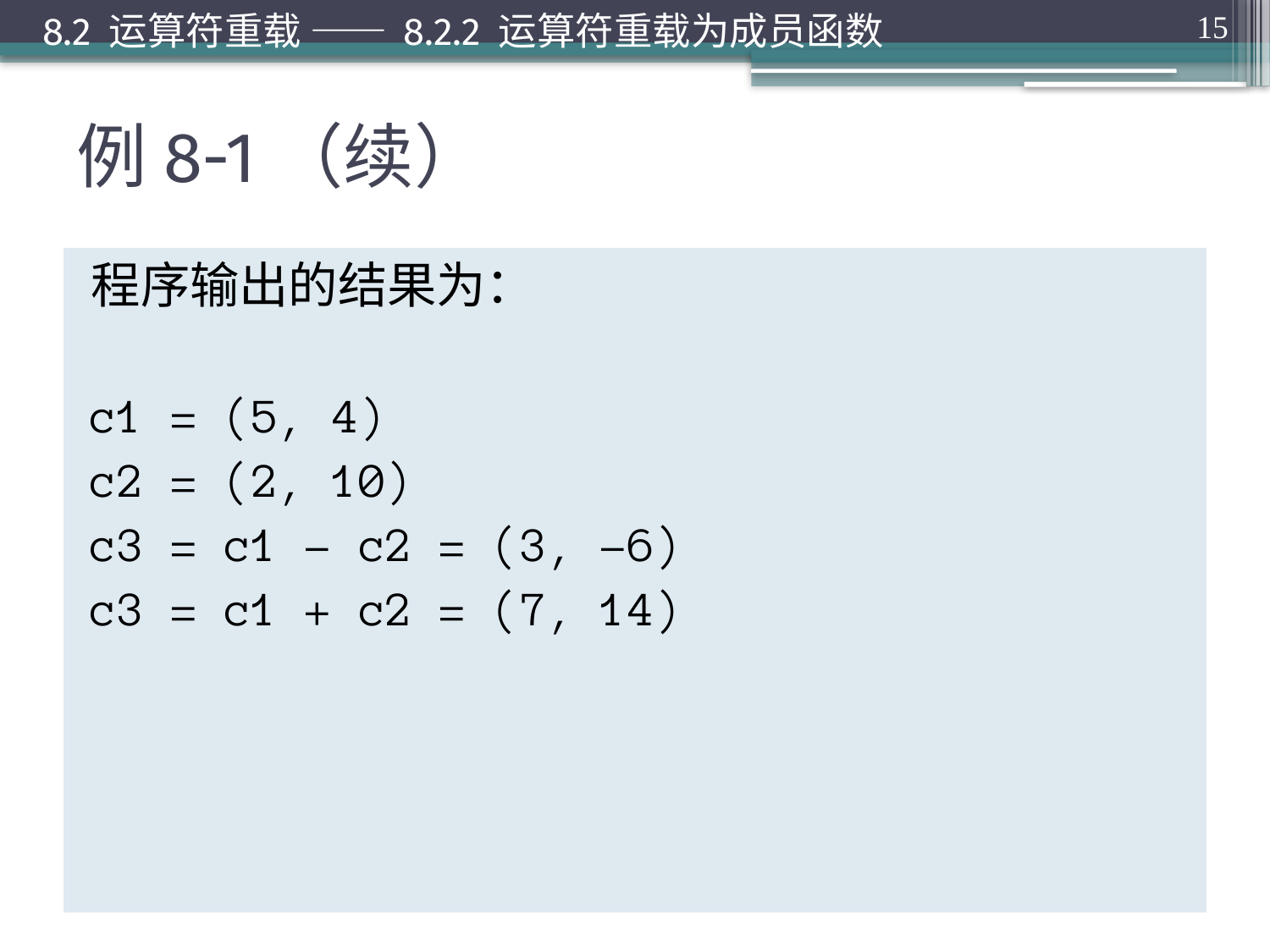

8.2 运算符重载 —— 8.2.2 运算符重载为成员函数
15
# 例8-1（续）
程序输出的结果为：

c1 = (5, 4)
c2 = (2, 10)
c3 = c1 - c2 = (3, -6)
c3 = c1 + c2 = (7, 14)